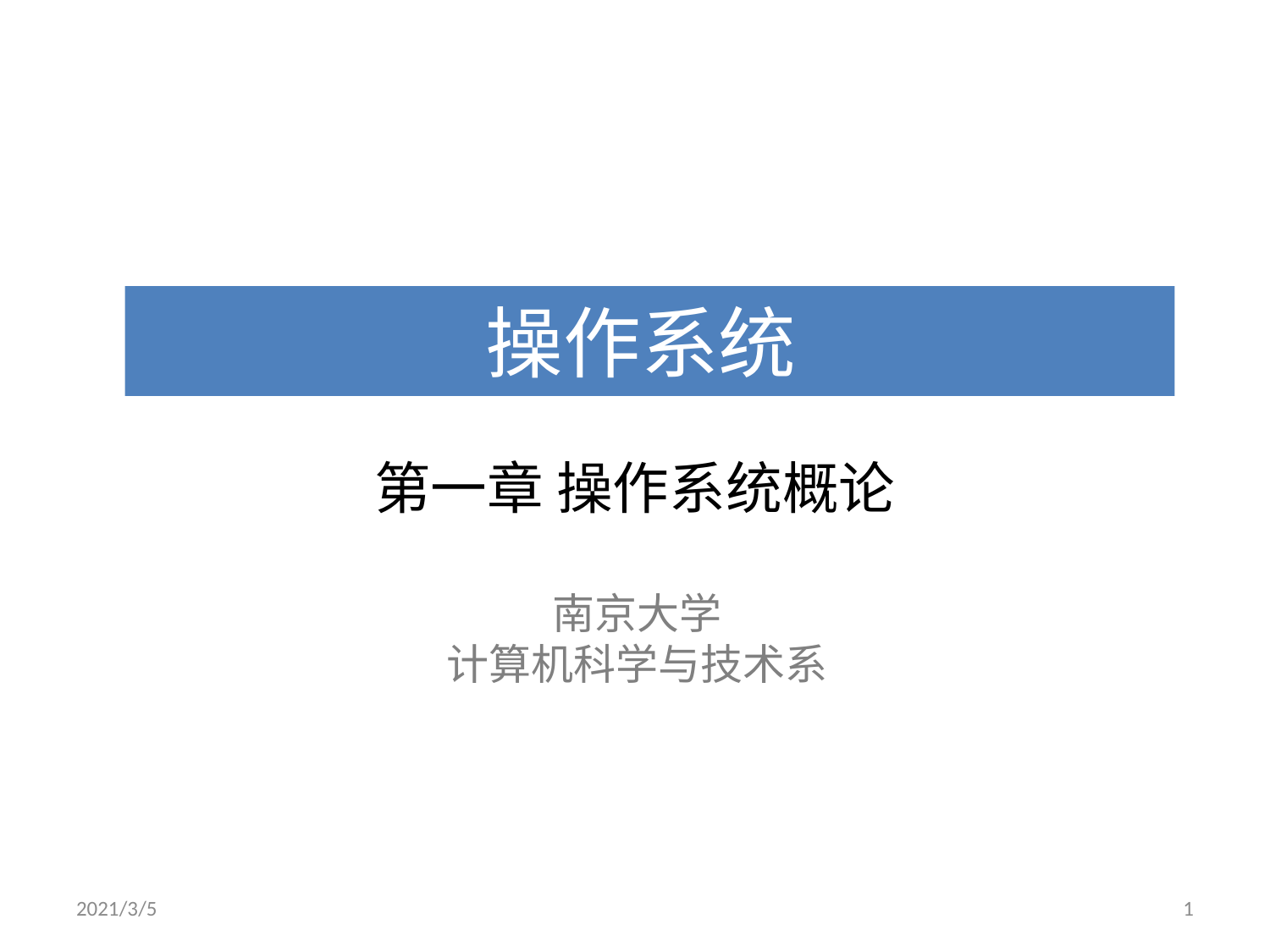

# 操作系统
第一章 操作系统概论
南京大学
计算机科学与技术系
2021/3/5
1